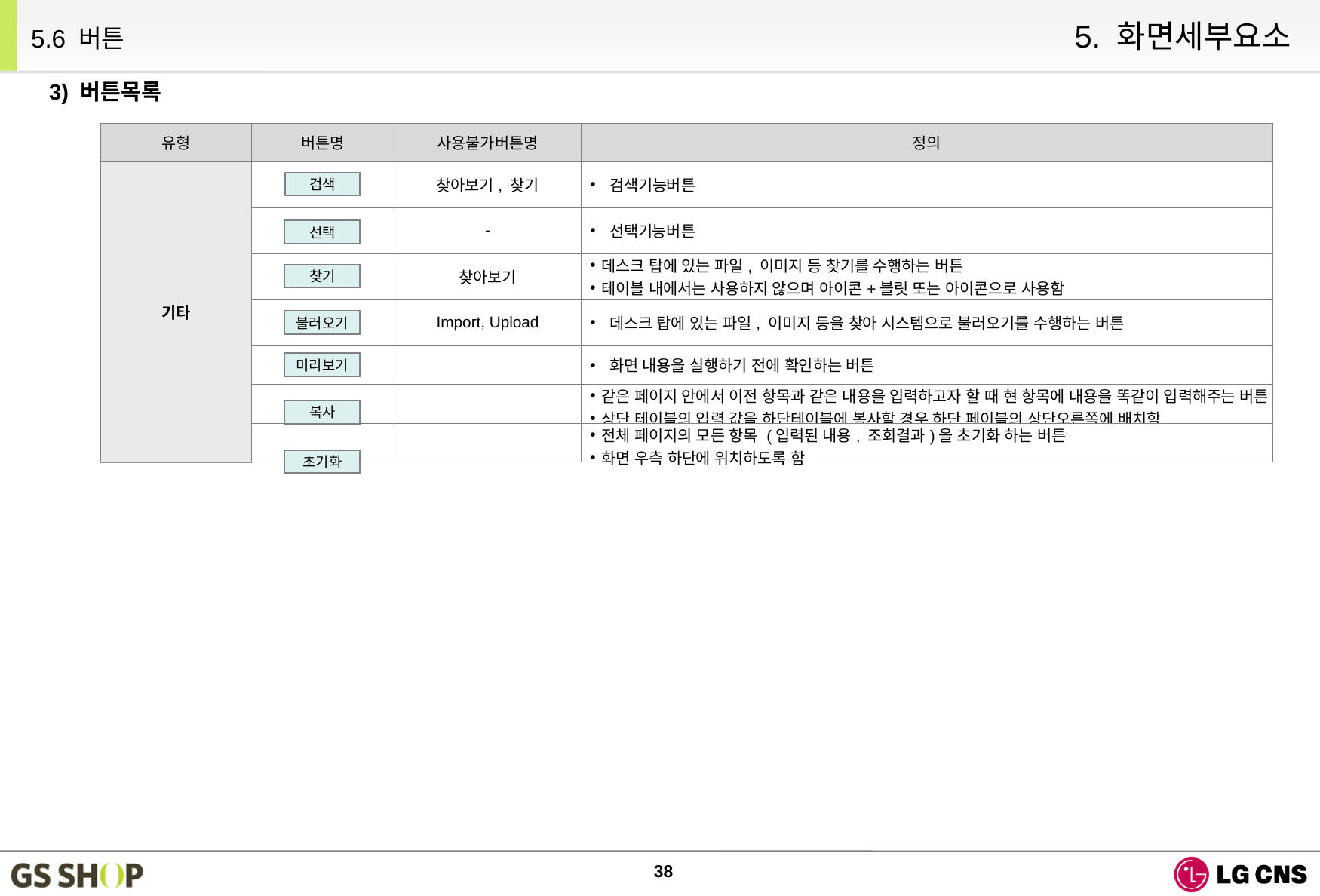

5. 화면세부요소
5.6 버튼
3) 버튼목록
| 유형 | 버튼명 | 사용불가버튼명 | 정의 |
| --- | --- | --- | --- |
| 기타 |  | 찾아보기, 찾기 | 검색기능버튼 |
|  |  | - | 선택기능버튼 |
|  |  | 찾아보기 | 데스크 탑에 있는 파일, 이미지 등 찾기를 수행하는 버튼 테이블 내에서는 사용하지 않으며 아이콘+블릿 또는 아이콘으로 사용함 |
|  |  | Import, Upload | 데스크 탑에 있는 파일, 이미지 등을 찾아 시스템으로 불러오기를 수행하는 버튼 |
|  |  |  | 화면 내용을 실행하기 전에 확인하는 버튼 |
|  |  |  | 같은 페이지 안에서 이전 항목과 같은 내용을 입력하고자 할 때 현 항목에 내용을 똑같이 입력해주는 버튼 상단 테이블의 입력 값을 하단테이블에 복사할 경우 하단 페이블의 상단오른쪽에 배치함 |
|  |  |  | 전체 페이지의 모든 항목 (입력된 내용, 조회결과)을 초기화 하는 버튼 화면 우측 하단에 위치하도록 함 |
검색
선택
찾기
불러오기
미리보기
복사
초기화